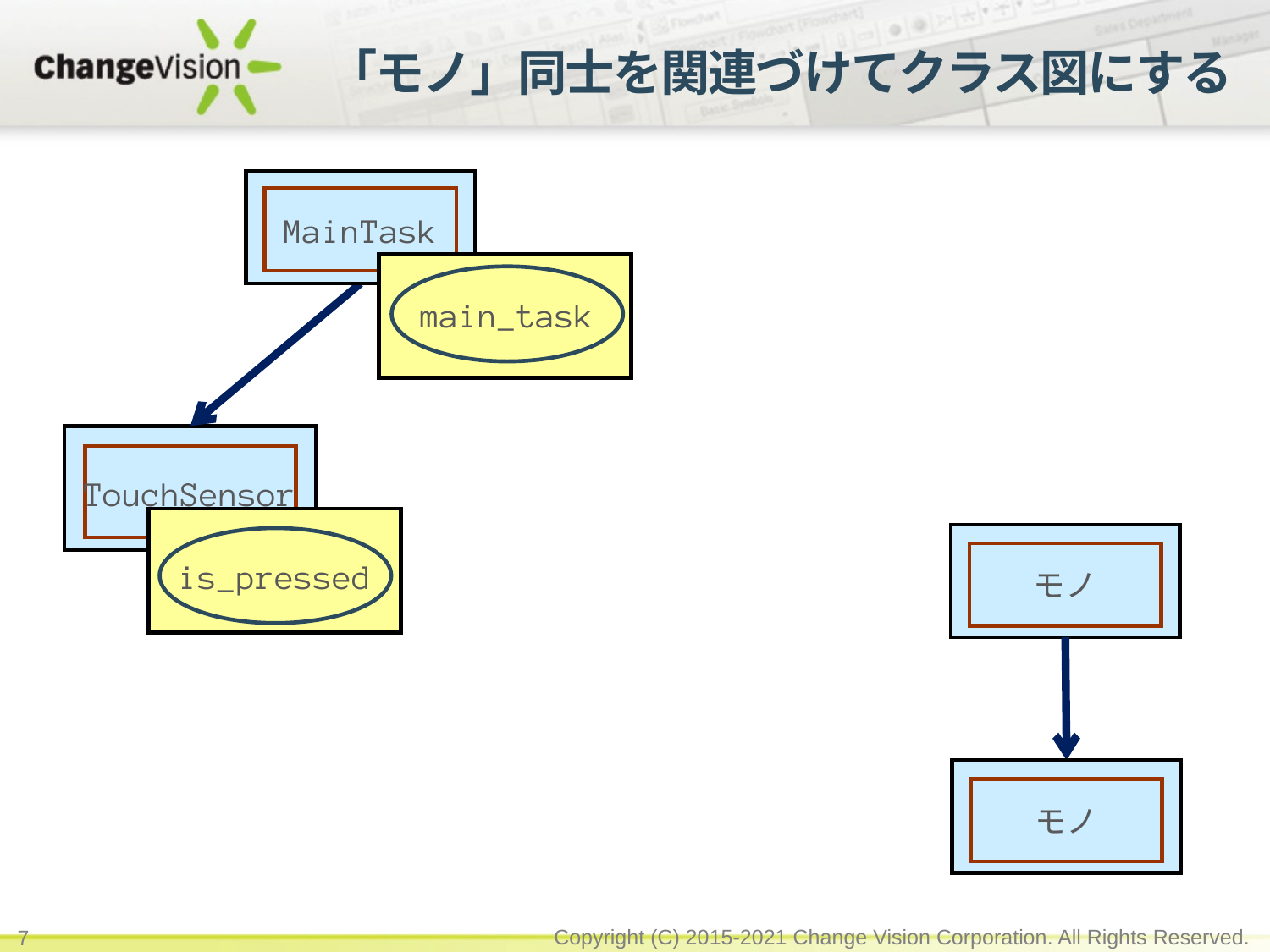

# 「モノ」同士を関連づけてクラス図にする

MainTask

main_task
バンパー
TouchSensor

is_pressed
バンパー
モノ
バンパー
モノ
7
Copyright (C) 2015-2021 Change Vision Corporation. All Rights Reserved.